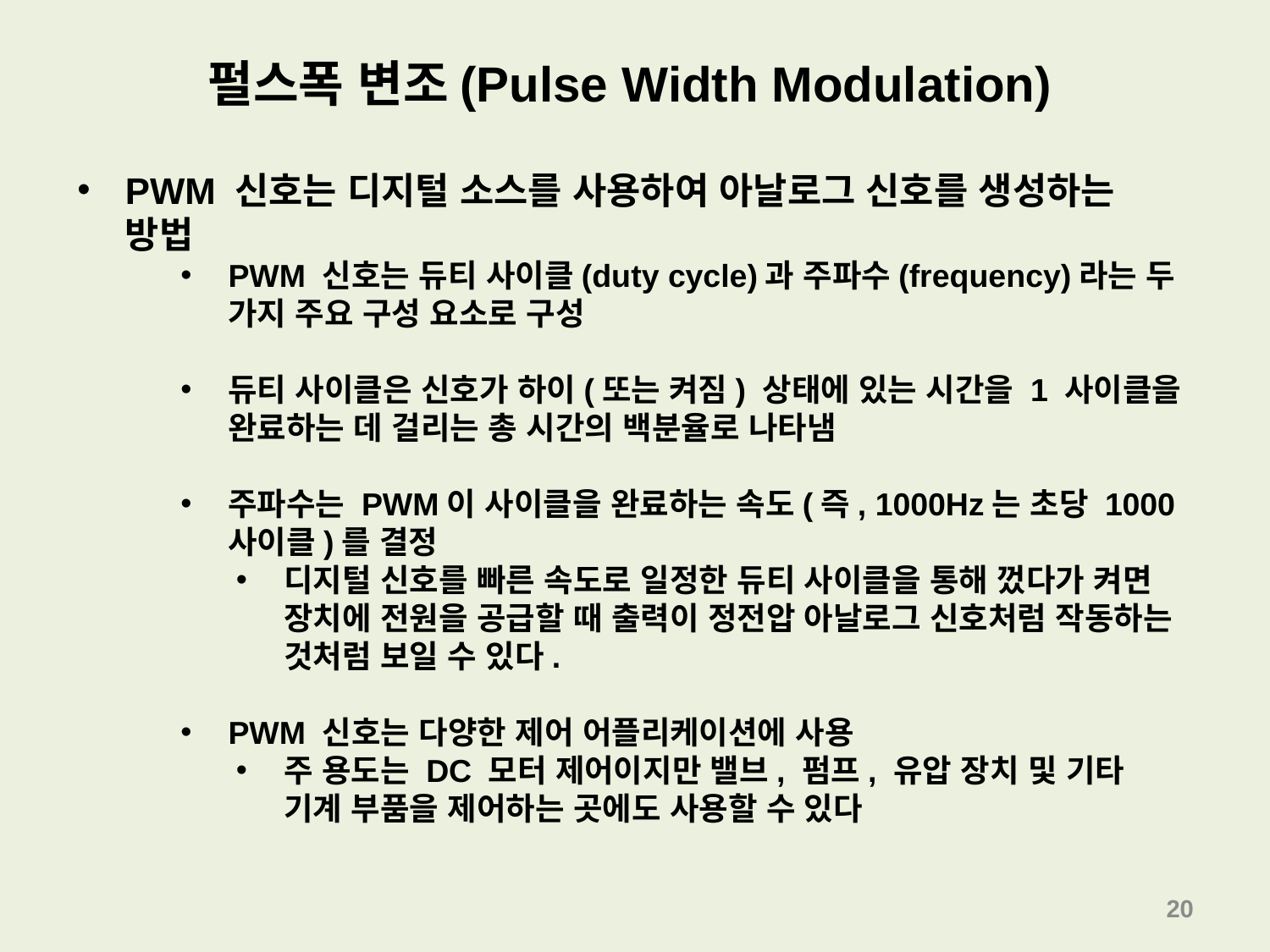

펄스폭 변조(Pulse Width Modulation)
PWM 신호는 디지털 소스를 사용하여 아날로그 신호를 생성하는 방법
PWM 신호는 듀티 사이클(duty cycle)과 주파수(frequency)라는 두 가지 주요 구성 요소로 구성

듀티 사이클은 신호가 하이(또는 켜짐) 상태에 있는 시간을 1 사이클을 완료하는 데 걸리는 총 시간의 백분율로 나타냄

주파수는 PWM이 사이클을 완료하는 속도(즉, 1000Hz는 초당 1000 사이클)를 결정
디지털 신호를 빠른 속도로 일정한 듀티 사이클을 통해 껐다가 켜면 장치에 전원을 공급할 때 출력이 정전압 아날로그 신호처럼 작동하는 것처럼 보일 수 있다.

PWM 신호는 다양한 제어 어플리케이션에 사용
주 용도는 DC 모터 제어이지만 밸브, 펌프, 유압 장치 및 기타 기계 부품을 제어하는 ​​곳에도 사용할 수 있다

20